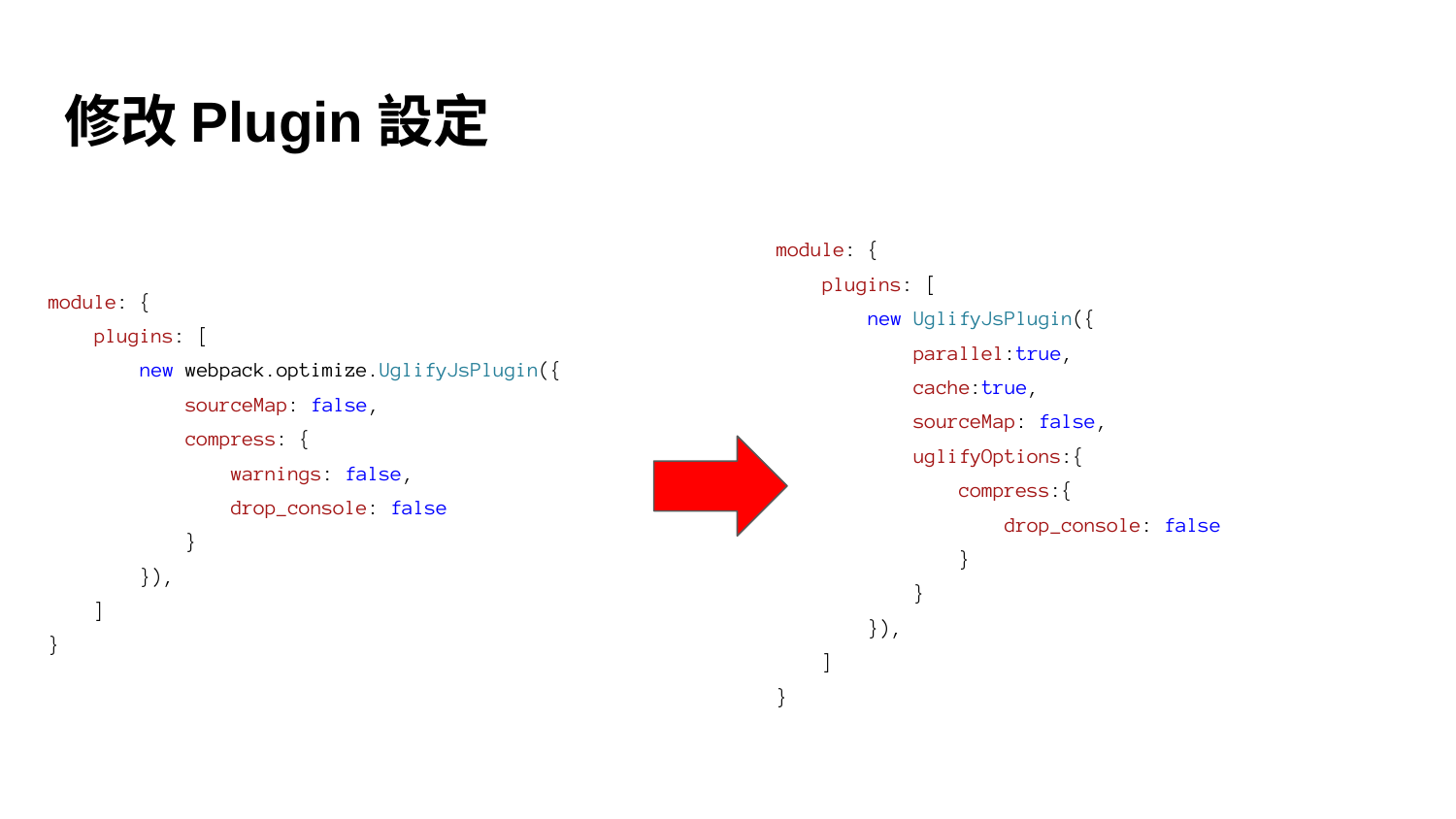

# 修改Plugin設定

   module: {
       plugins: [
           new webpack.optimize.UglifyJsPlugin({
               sourceMap: false,
               compress: {
                   warnings: false,
                   drop_console: false
               }
           }),
       ]
   }
   module: {
       plugins: [
           new UglifyJsPlugin({
               parallel:true,
               cache:true,
               sourceMap: false,
               uglifyOptions:{
                   compress:{
                       drop_console: false
                   }
               }
           }),
       ]
   }